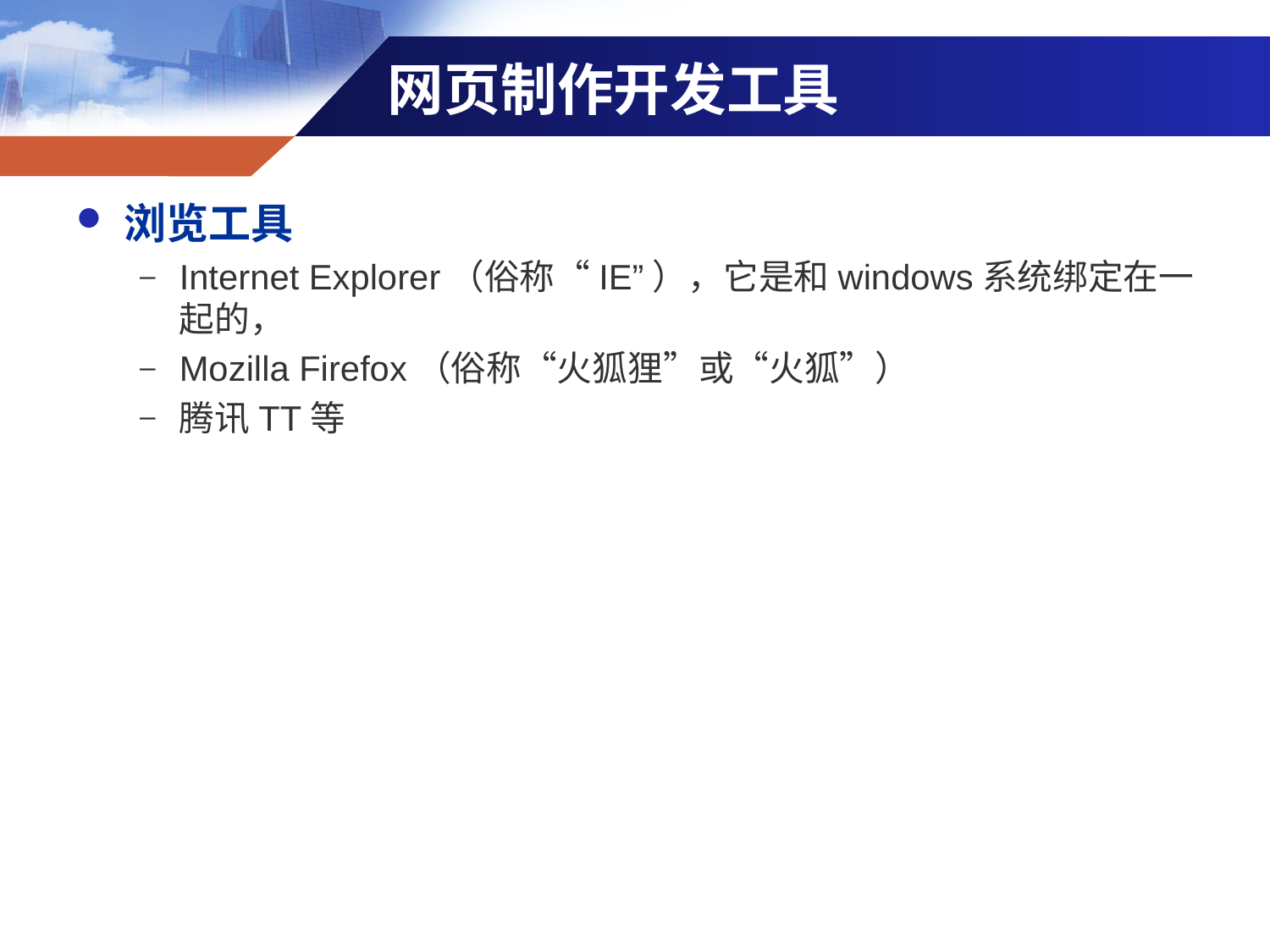

# 网页制作开发工具
浏览工具
Internet Explorer（俗称“IE”），它是和windows系统绑定在一起的，
Mozilla Firefox（俗称“火狐狸”或“火狐”）
腾讯TT等